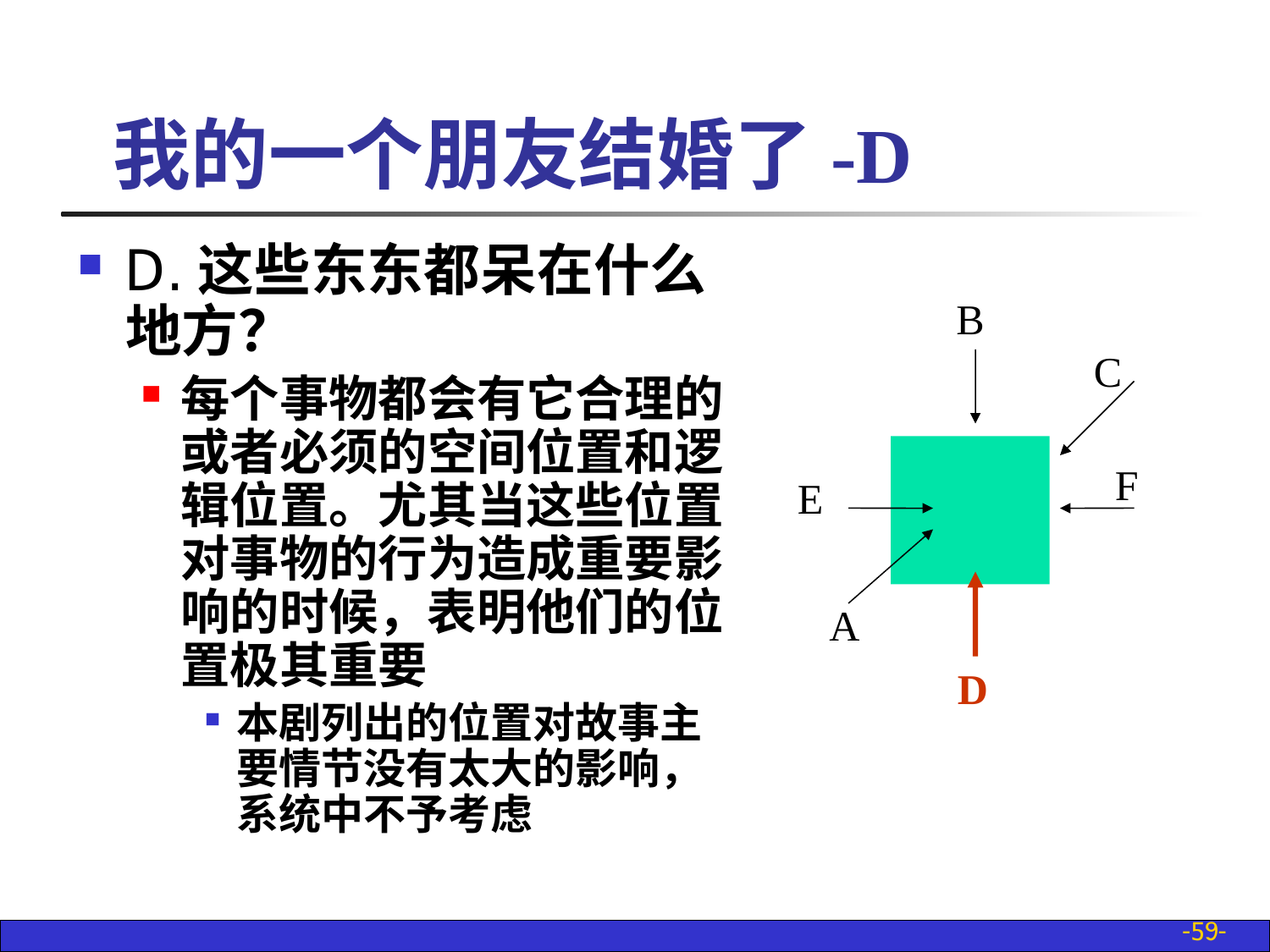

# 我的一个朋友结婚了-D
D.这些东东都呆在什么地方？
每个事物都会有它合理的或者必须的空间位置和逻辑位置。尤其当这些位置对事物的行为造成重要影响的时候，表明他们的位置极其重要
本剧列出的位置对故事主要情节没有太大的影响，系统中不予考虑
B
C

F
E

A
D
-59-